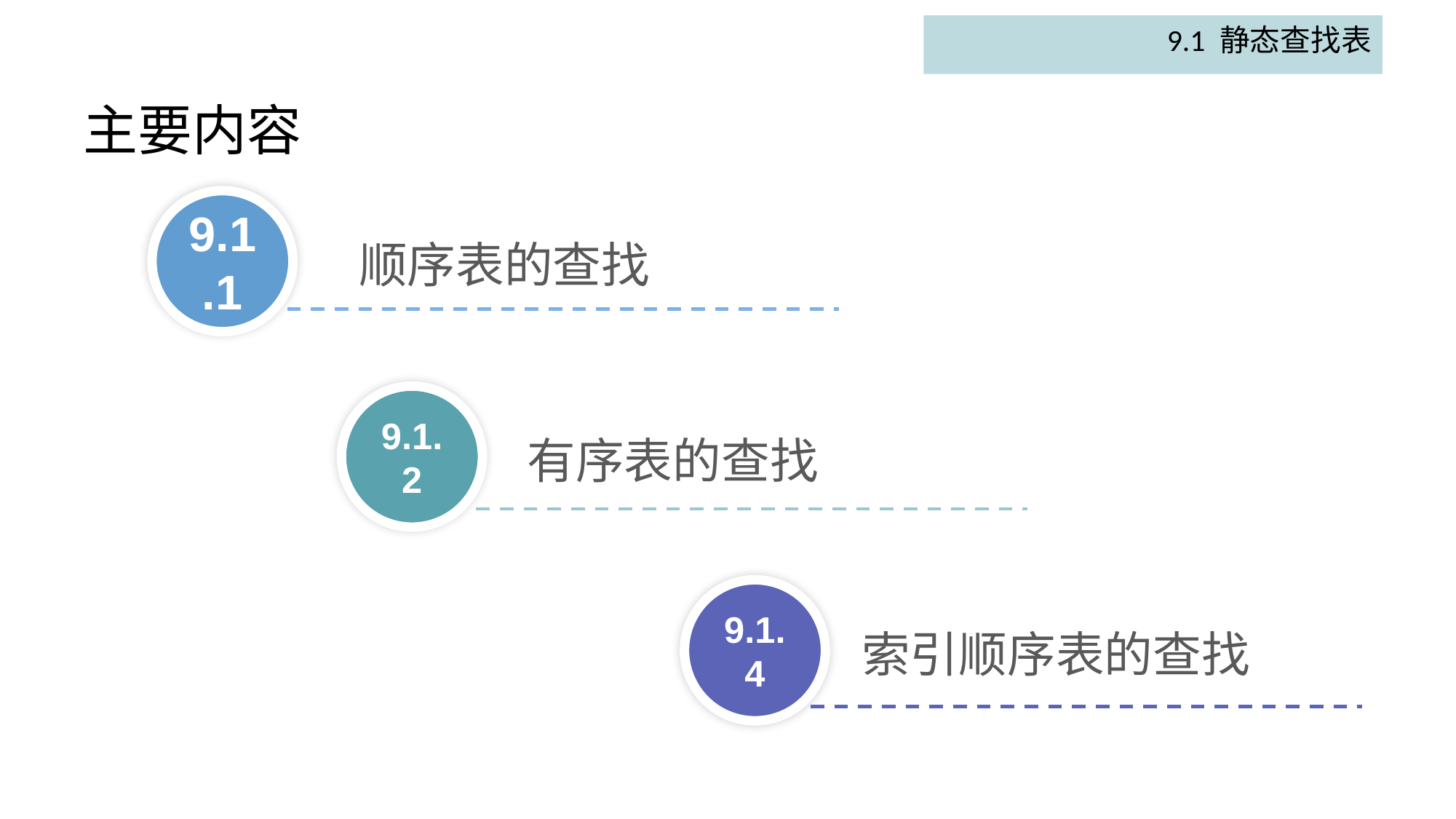

9.1 静态查找表
# 主要内容
9.1.1
顺序表的查找
9.1.2
有序表的查找
9.1.4
索引顺序表的查找